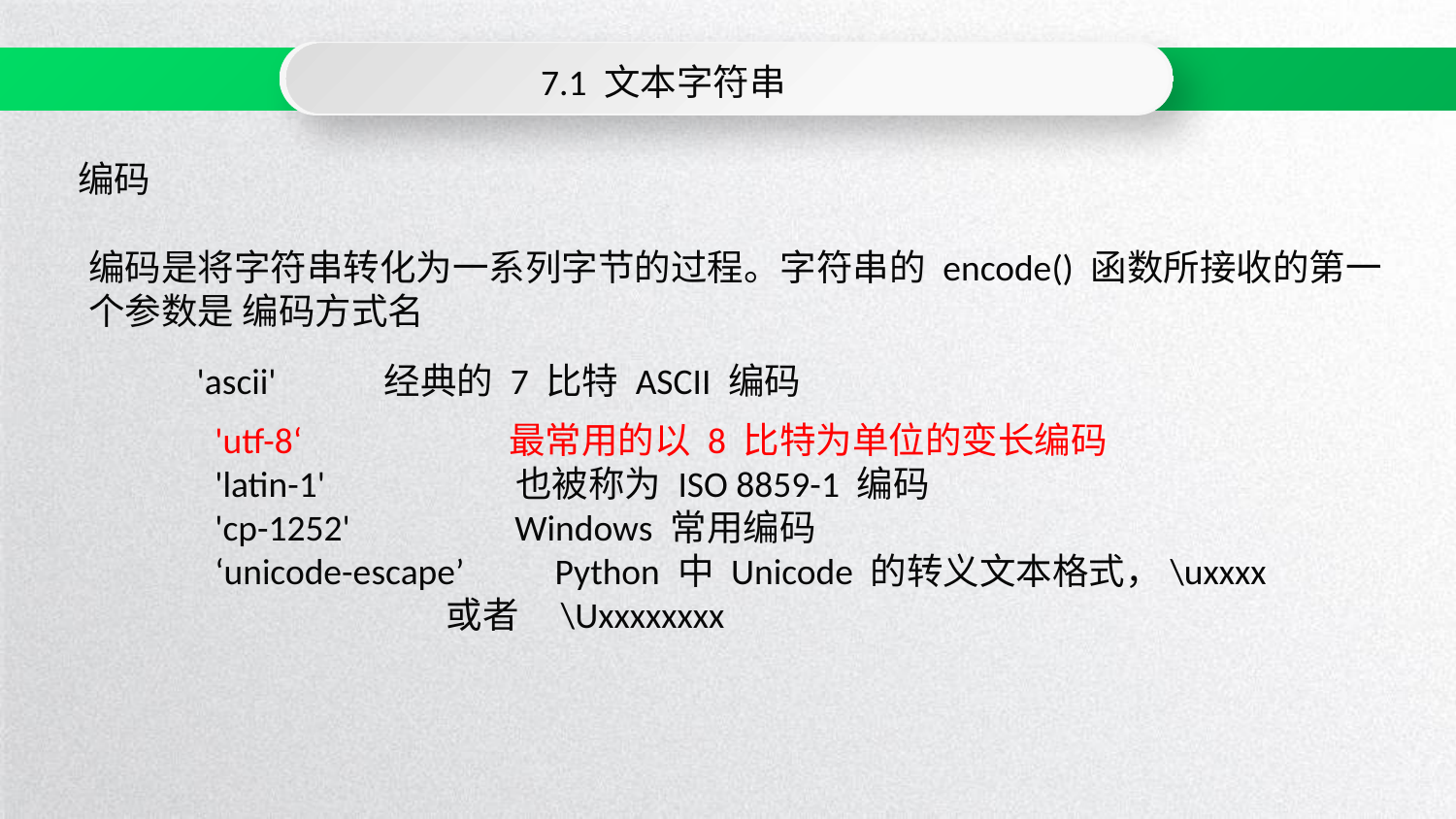

7.1 文本字符串
编码

编码是将字符串转化为一系列字节的过程。字符串的 encode() 函数所接收的第一个参数是 编码方式名
'ascii'            经典的 7 比特 ASCII 编码
'utf-8‘                        最常用的以 8 比特为单位的变长编码
'latin-1'                      也被称为 ISO 8859-1 编码
'cp-1252'                    Windows 常用编码
‘unicode-escape’           Python 中 Unicode 的转义文本格式，\uxxxx                             或者    \Uxxxxxxxx